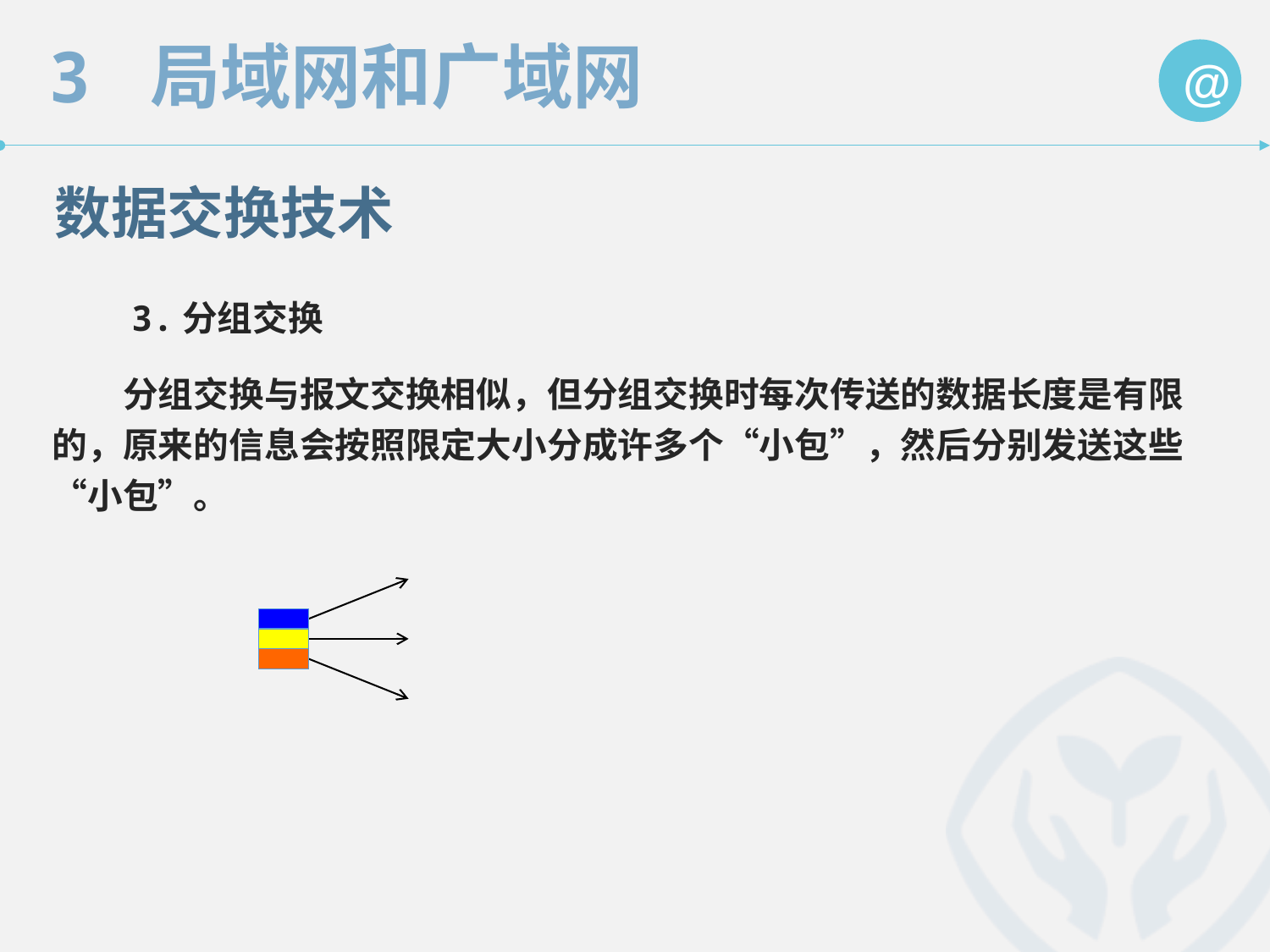

数据交换技术
　　3.分组交换
　　分组交换与报文交换相似，但分组交换时每次传送的数据长度是有限的，原来的信息会按照限定大小分成许多个“小包”，然后分别发送这些“小包”。